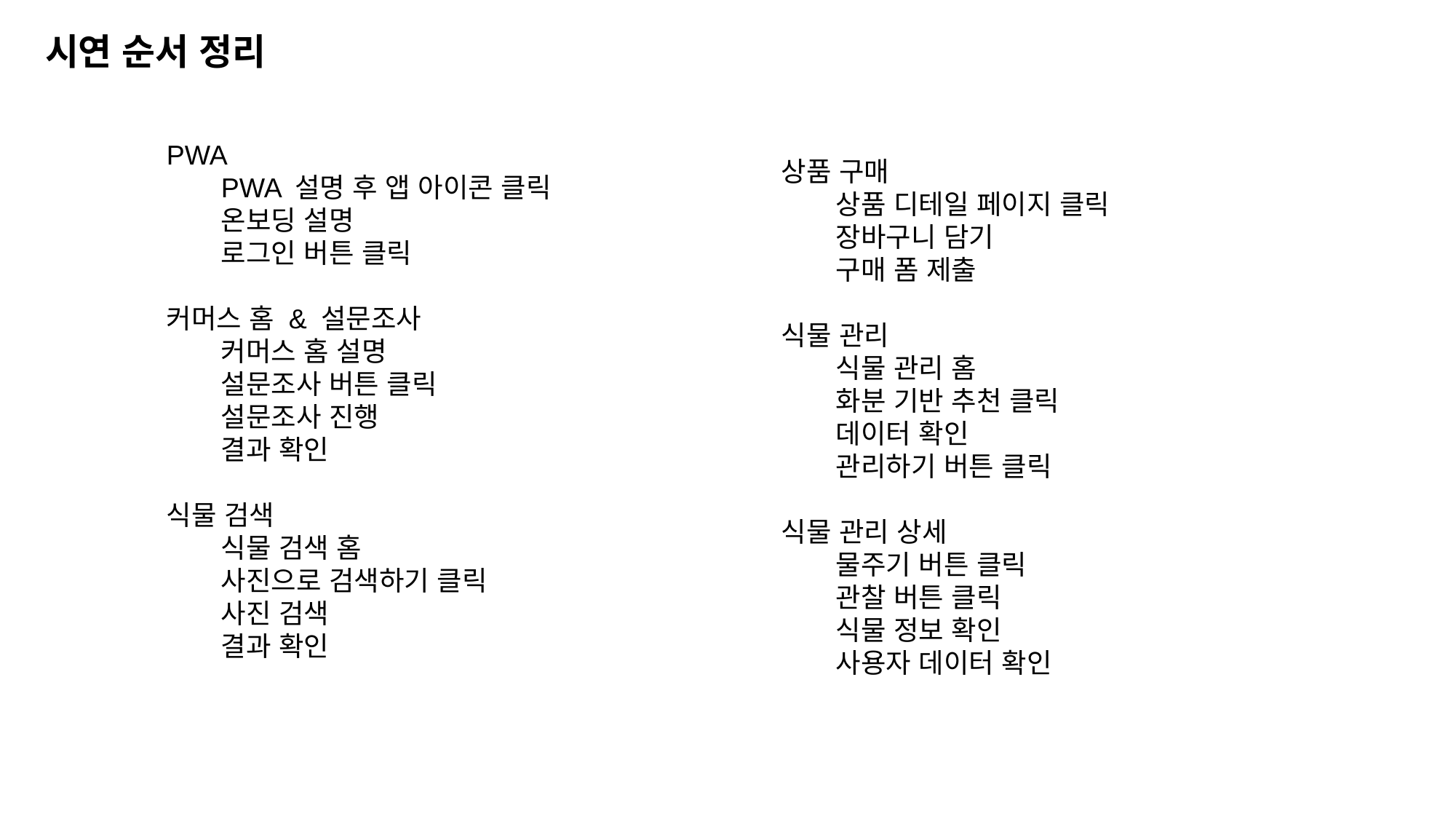

시연 순서 정리
PWA
PWA 설명 후 앱 아이콘 클릭
온보딩 설명
로그인 버튼 클릭

커머스 홈 & 설문조사
커머스 홈 설명
설문조사 버튼 클릭
설문조사 진행
결과 확인

식물 검색
식물 검색 홈
사진으로 검색하기 클릭
사진 검색
결과 확인

상품 구매
상품 디테일 페이지 클릭
장바구니 담기
구매 폼 제출

식물 관리
식물 관리 홈
화분 기반 추천 클릭
데이터 확인
관리하기 버튼 클릭

식물 관리 상세
물주기 버튼 클릭
관찰 버튼 클릭
식물 정보 확인
사용자 데이터 확인